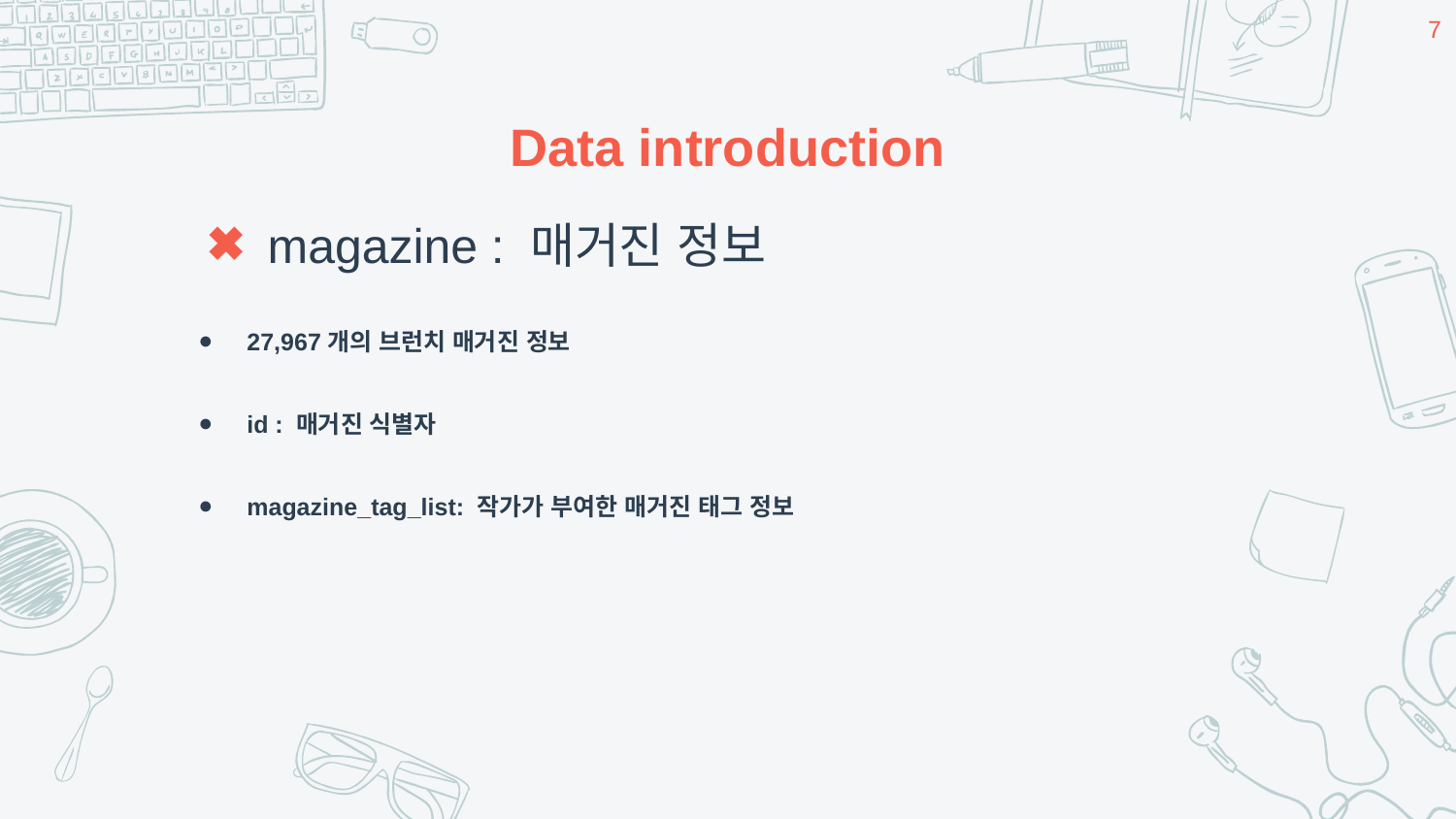

7
# Data introduction
magazine : 매거진 정보

27,967개의 브런치 매거진 정보

id : 매거진 식별자

magazine_tag_list: 작가가 부여한 매거진 태그 정보